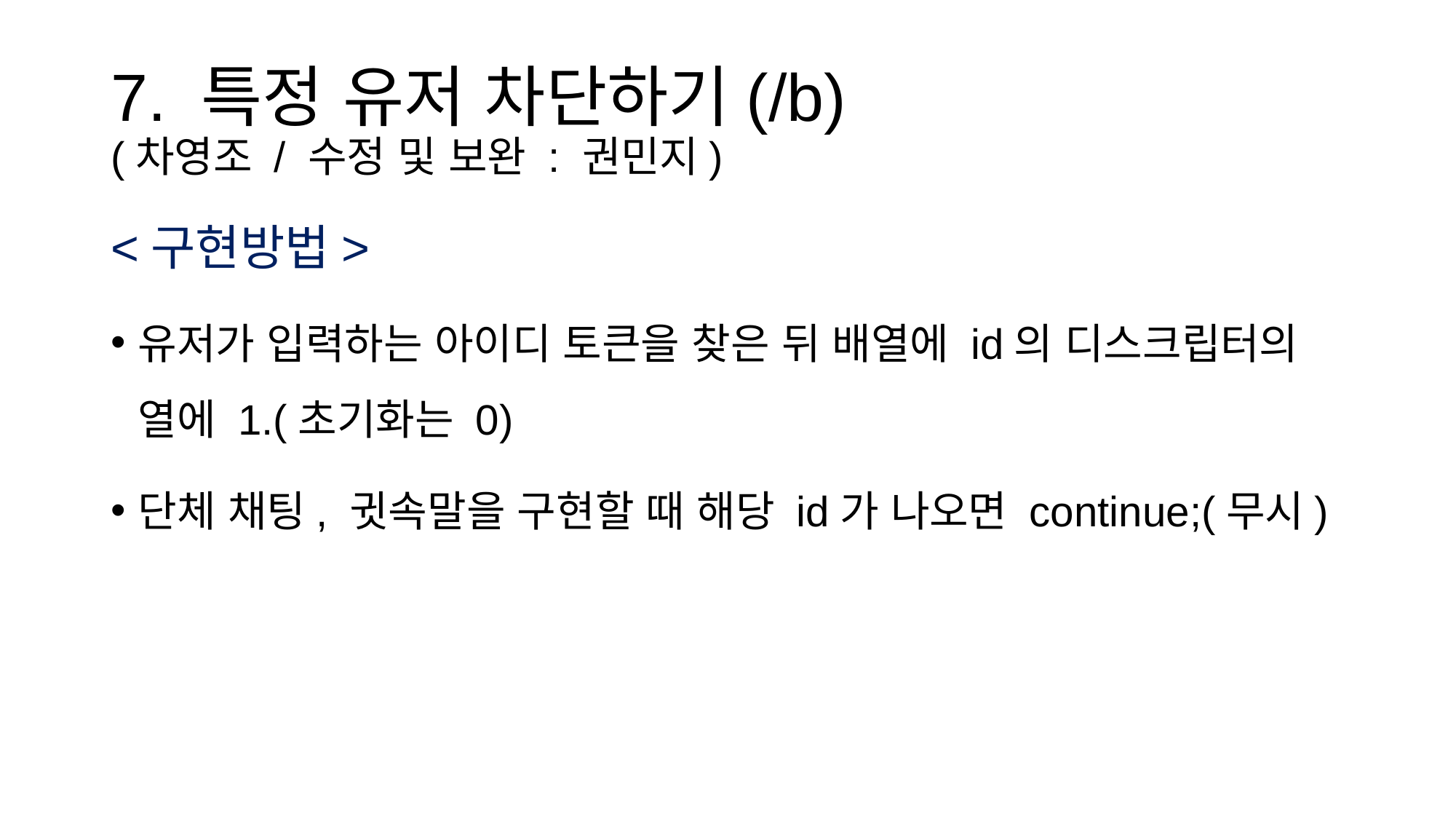

# 7. 특정 유저 차단하기(/b) (차영조 / 수정 및 보완 : 권민지)
<구현방법>
유저가 입력하는 아이디 토큰을 찾은 뒤 배열에 id의 디스크립터의 열에 1.(초기화는 0)
단체 채팅, 귓속말을 구현할 때 해당 id가 나오면 continue;(무시)